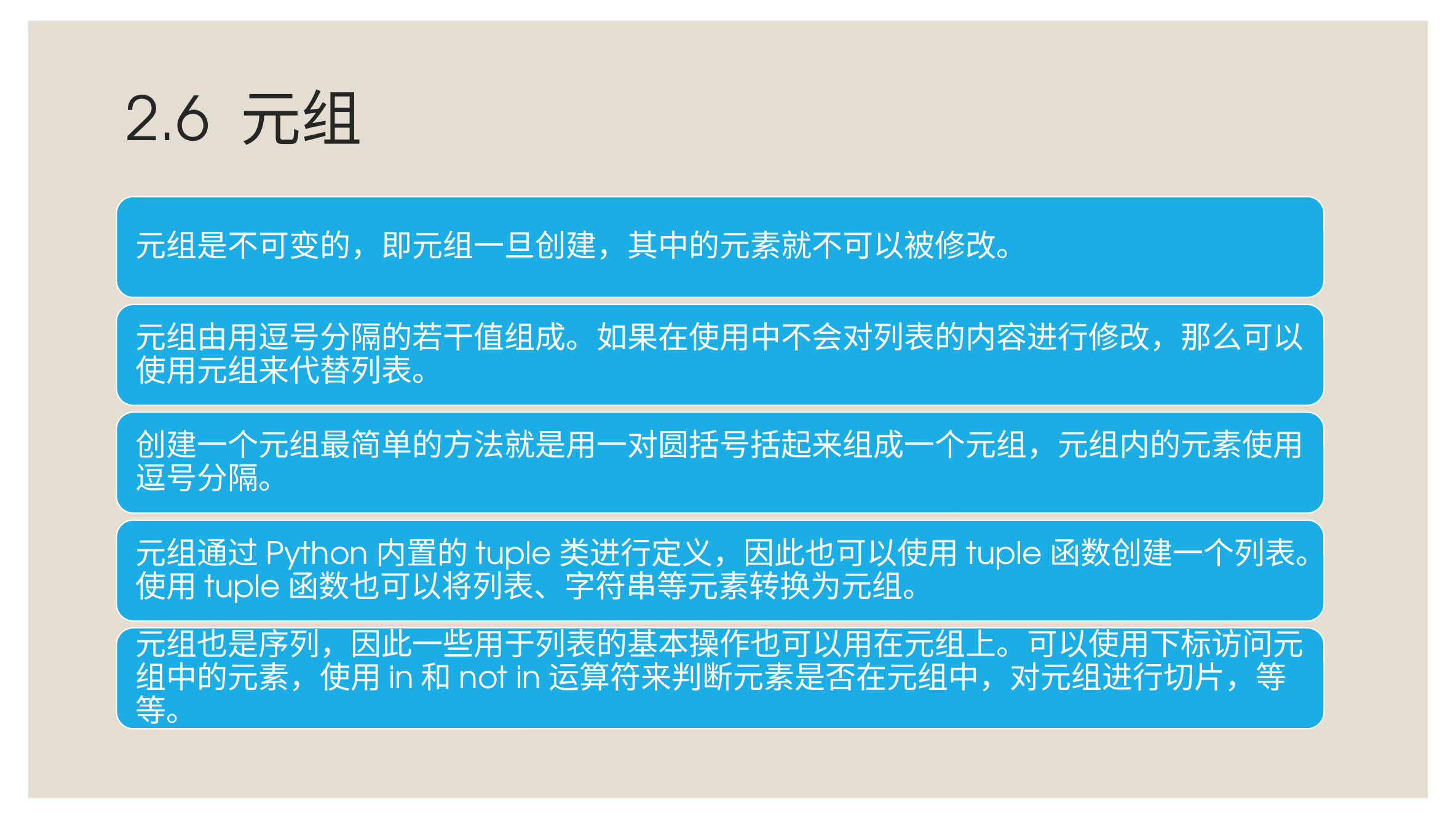

# 2.6 元组
元组是不可变的，即元组一旦创建，其中的元素就不可以被修改。
元组由用逗号分隔的若干值组成。如果在使用中不会对列表的内容进行修改，那么可以使用元组来代替列表。
创建一个元组最简单的方法就是用一对圆括号括起来组成一个元组，元组内的元素使用逗号分隔。
元组通过Python内置的tuple类进行定义，因此也可以使用tuple函数创建一个列表。使用tuple函数也可以将列表、字符串等元素转换为元组。
元组也是序列，因此一些用于列表的基本操作也可以用在元组上。可以使用下标访问元组中的元素，使用in和not in运算符来判断元素是否在元组中，对元组进行切片，等等。